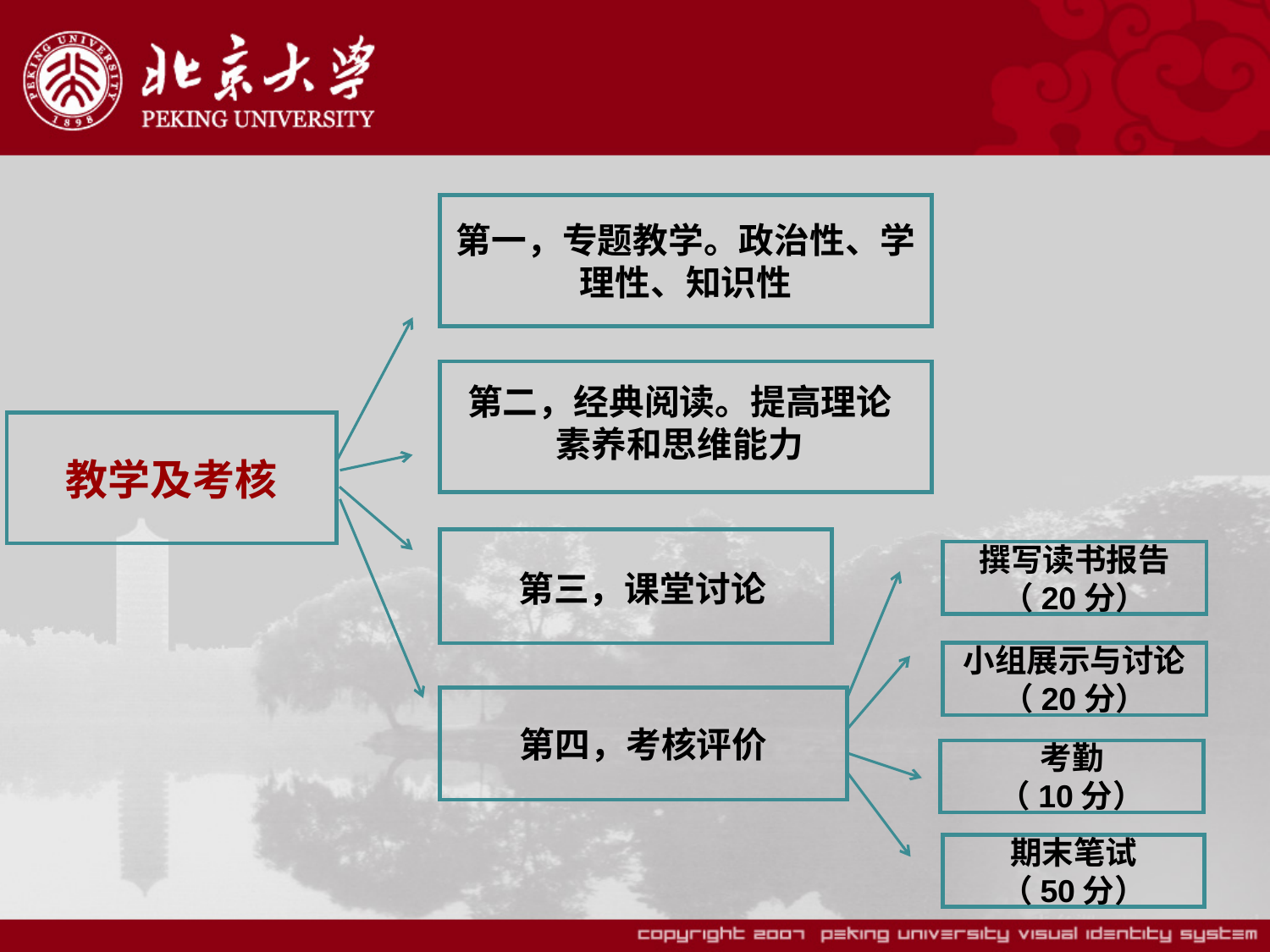

第一，专题教学。政治性、学理性、知识性

第二，经典阅读。提高理论素养和思维能力
教学及考核

撰写读书报告
（20分）
第三，课堂讨论
小组展示与讨论
（20分）
第四，考核评价
考勤
（10分）
期末笔试
（50分）